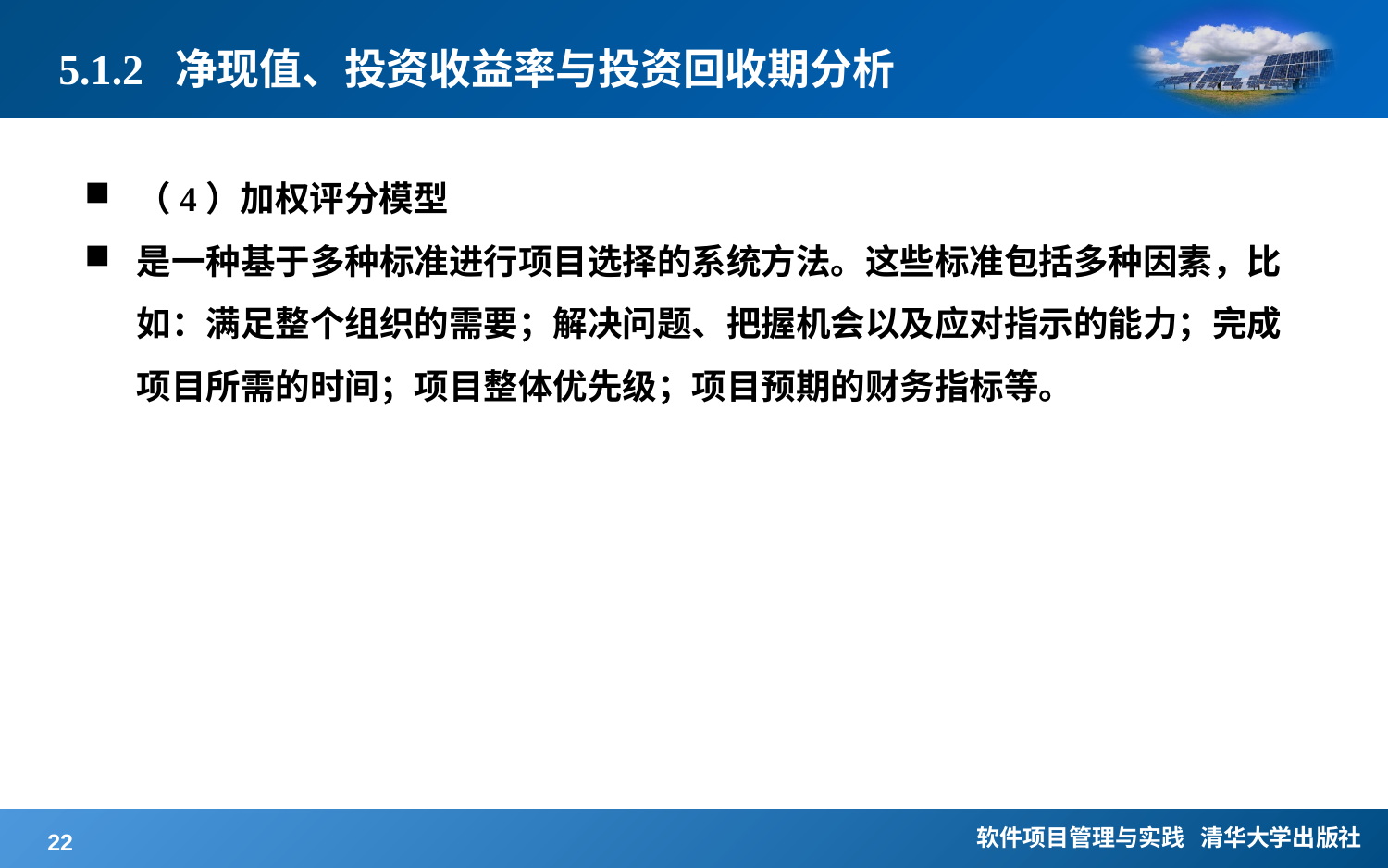

# 5.1.2  净现值、投资收益率与投资回收期分析
（4）加权评分模型
是一种基于多种标准进行项目选择的系统方法。这些标准包括多种因素，比如：满足整个组织的需要；解决问题、把握机会以及应对指示的能力；完成项目所需的时间；项目整体优先级；项目预期的财务指标等。